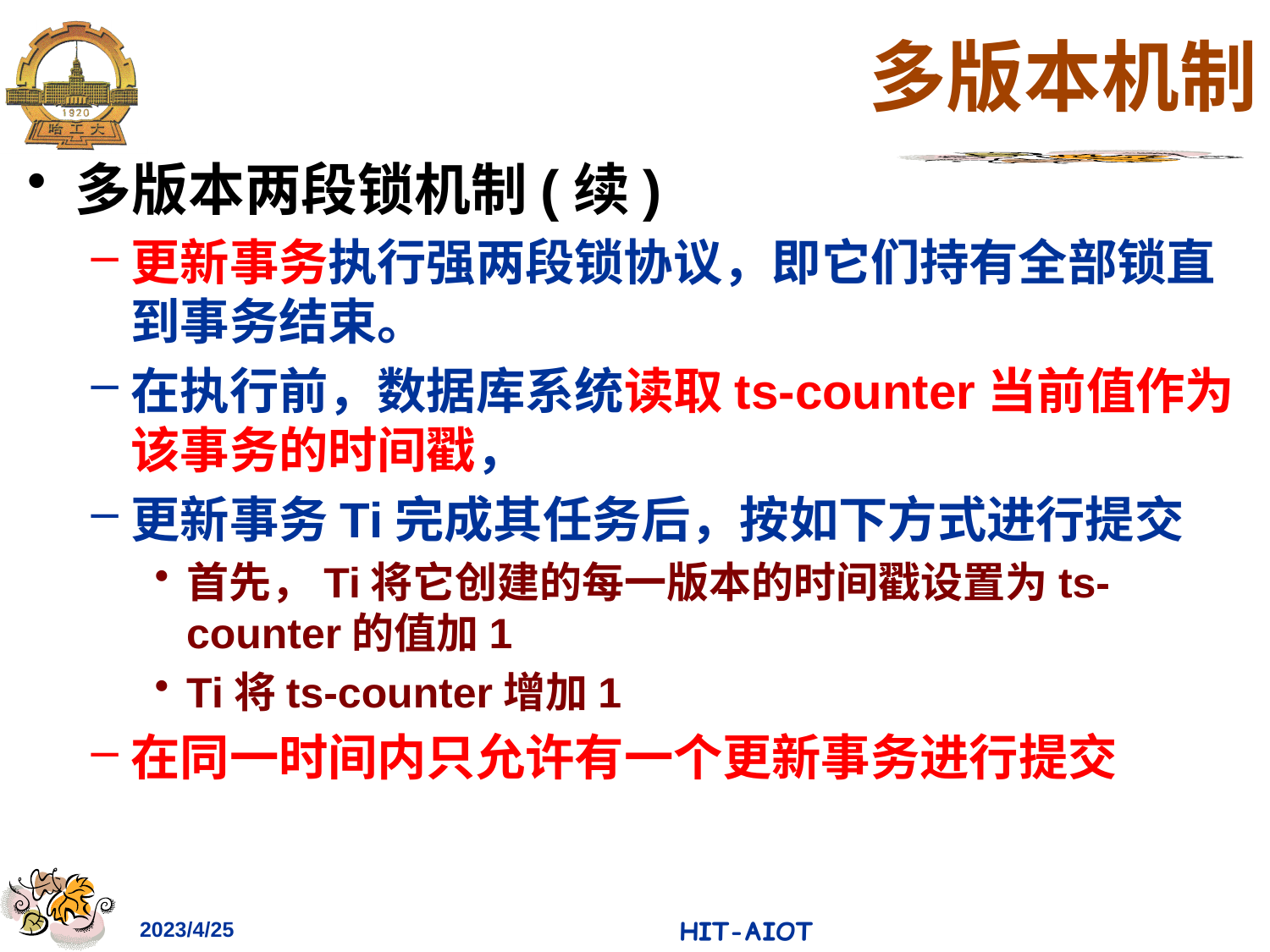

# 多版本机制
多版本两段锁机制(续)
更新事务执行强两段锁协议，即它们持有全部锁直到事务结束。
在执行前，数据库系统读取ts-counter当前值作为该事务的时间戳，
更新事务Ti完成其任务后，按如下方式进行提交
首先，Ti将它创建的每一版本的时间戳设置为ts-counter的值加1
Ti将ts-counter增加1
在同一时间内只允许有一个更新事务进行提交

2023/4/25
HIT-AIOT